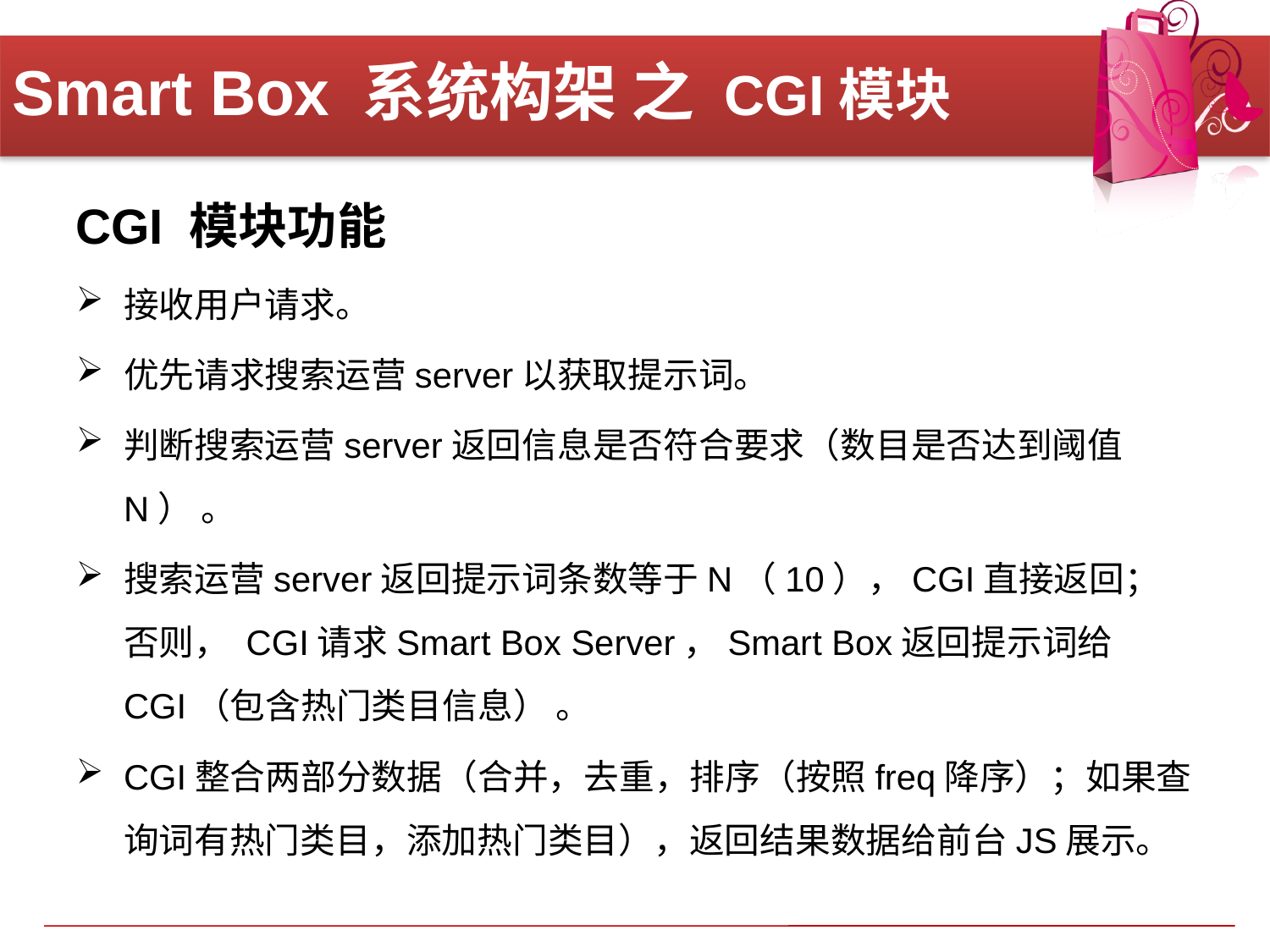

# Smart Box 系统构架 之 CGI模块
CGI 模块功能
接收用户请求。
优先请求搜索运营server以获取提示词。
判断搜索运营server返回信息是否符合要求（数目是否达到阈值N） 。
搜索运营server返回提示词条数等于N（10），CGI直接返回；否则， CGI请求Smart Box Server，Smart Box返回提示词给CGI（包含热门类目信息） 。
CGI整合两部分数据（合并，去重，排序（按照freq降序）；如果查询词有热门类目，添加热门类目），返回结果数据给前台JS展示。